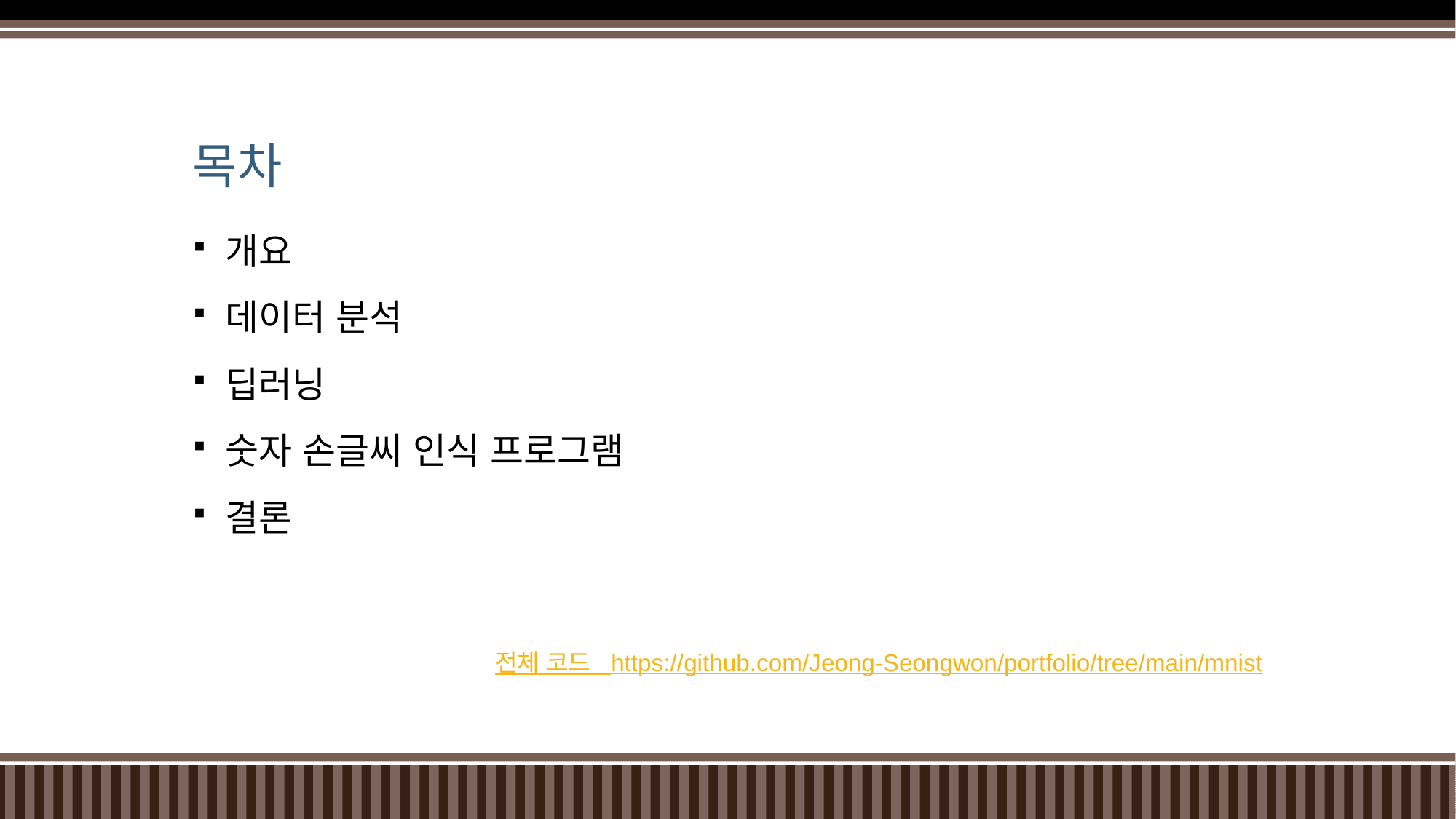

# 목차
개요
데이터 분석
딥러닝
숫자 손글씨 인식 프로그램
결론
전체 코드   https://github.com/Jeong-Seongwon/portfolio/tree/main/mnist